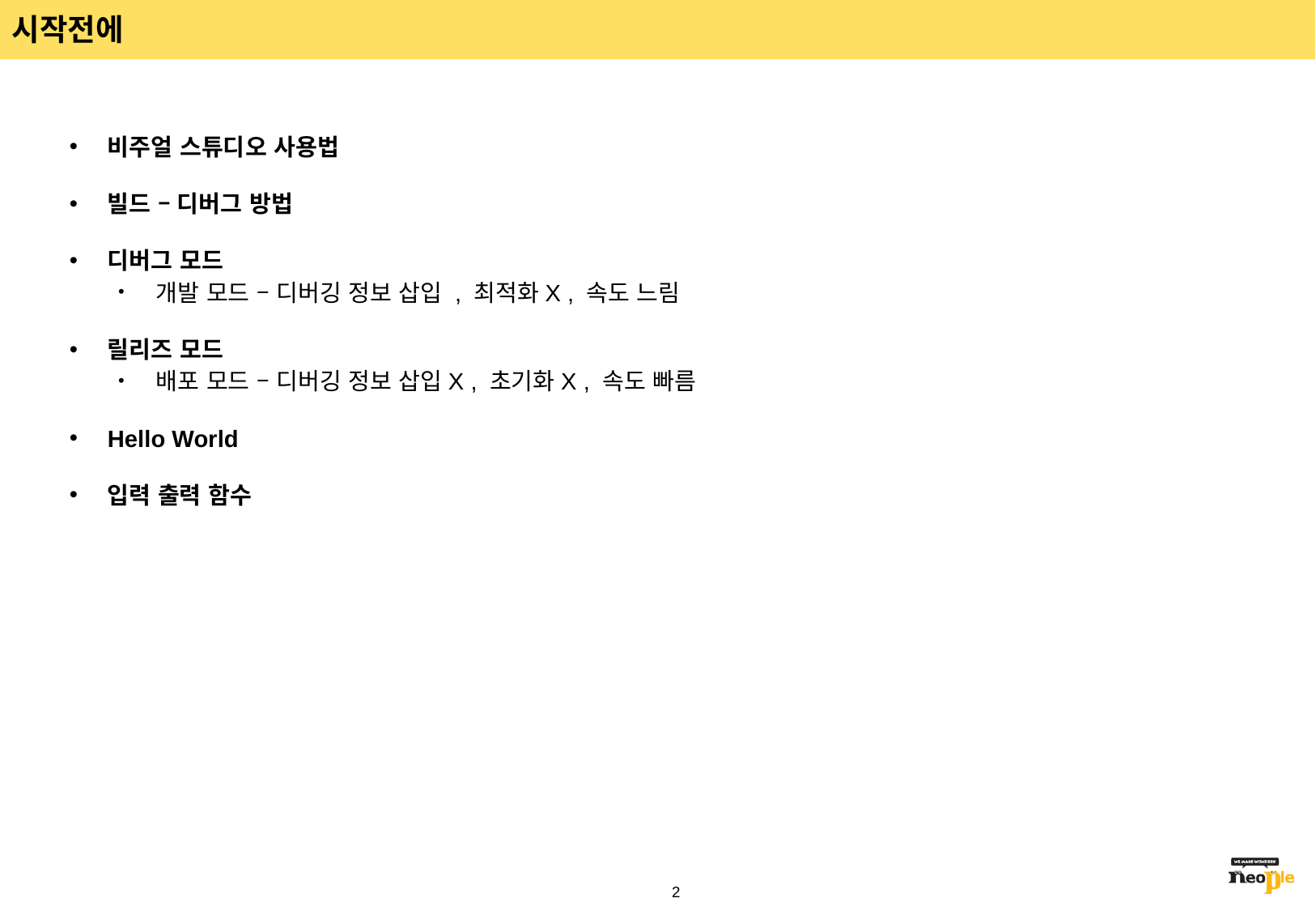

# 시작전에
비주얼 스튜디오 사용법
빌드 – 디버그 방법
디버그 모드
개발 모드 – 디버깅 정보 삽입 , 최적화X , 속도 느림
릴리즈 모드
배포 모드 – 디버깅 정보 삽입X , 초기화X , 속도 빠름
Hello World
입력 출력 함수